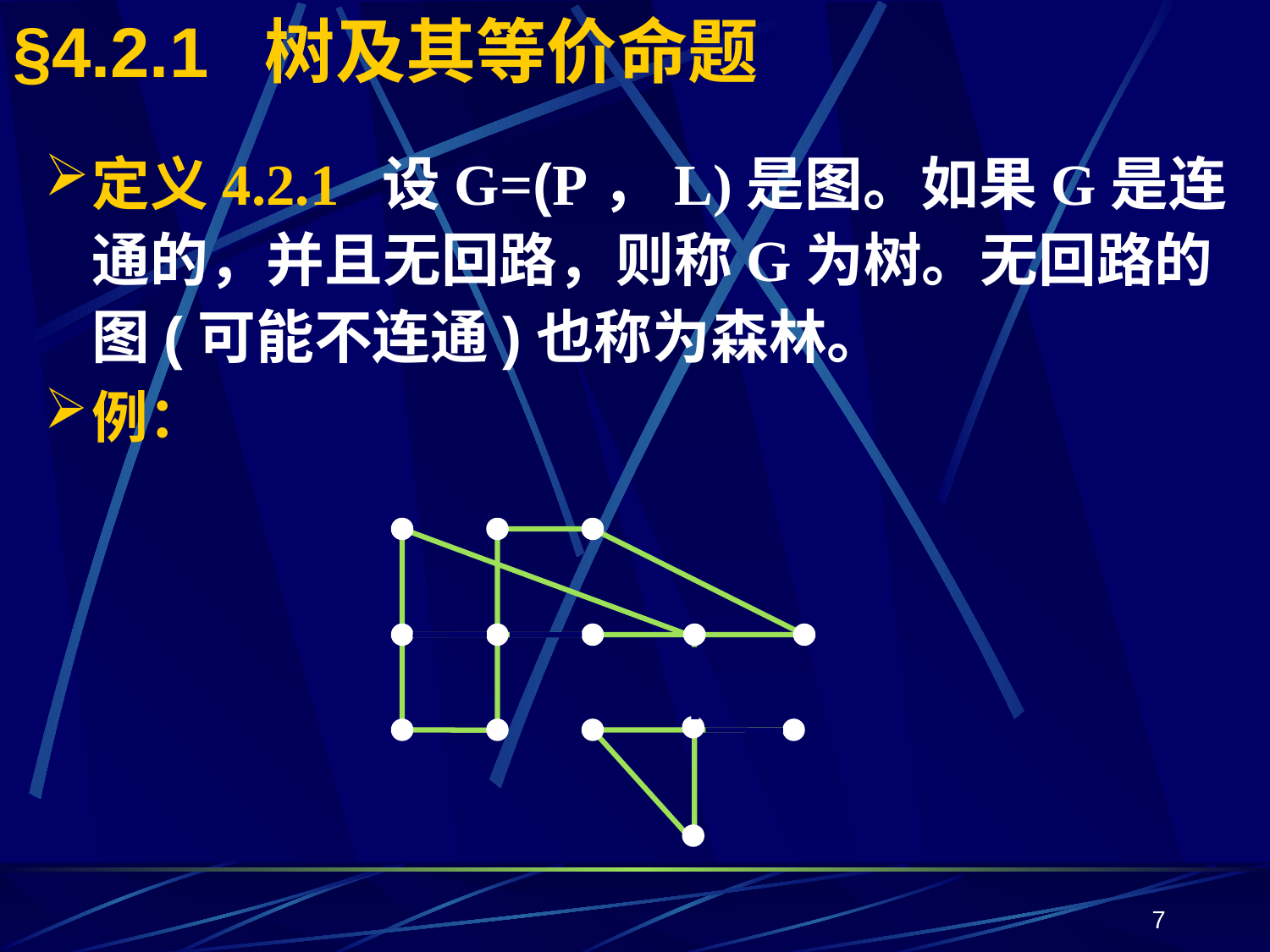

# §4.2.1  树及其等价命题
定义4.2.1  设G=(P，L)是图。如果G是连通的，并且无回路，则称G为树。无回路的图(可能不连通)也称为森林。
例：

7